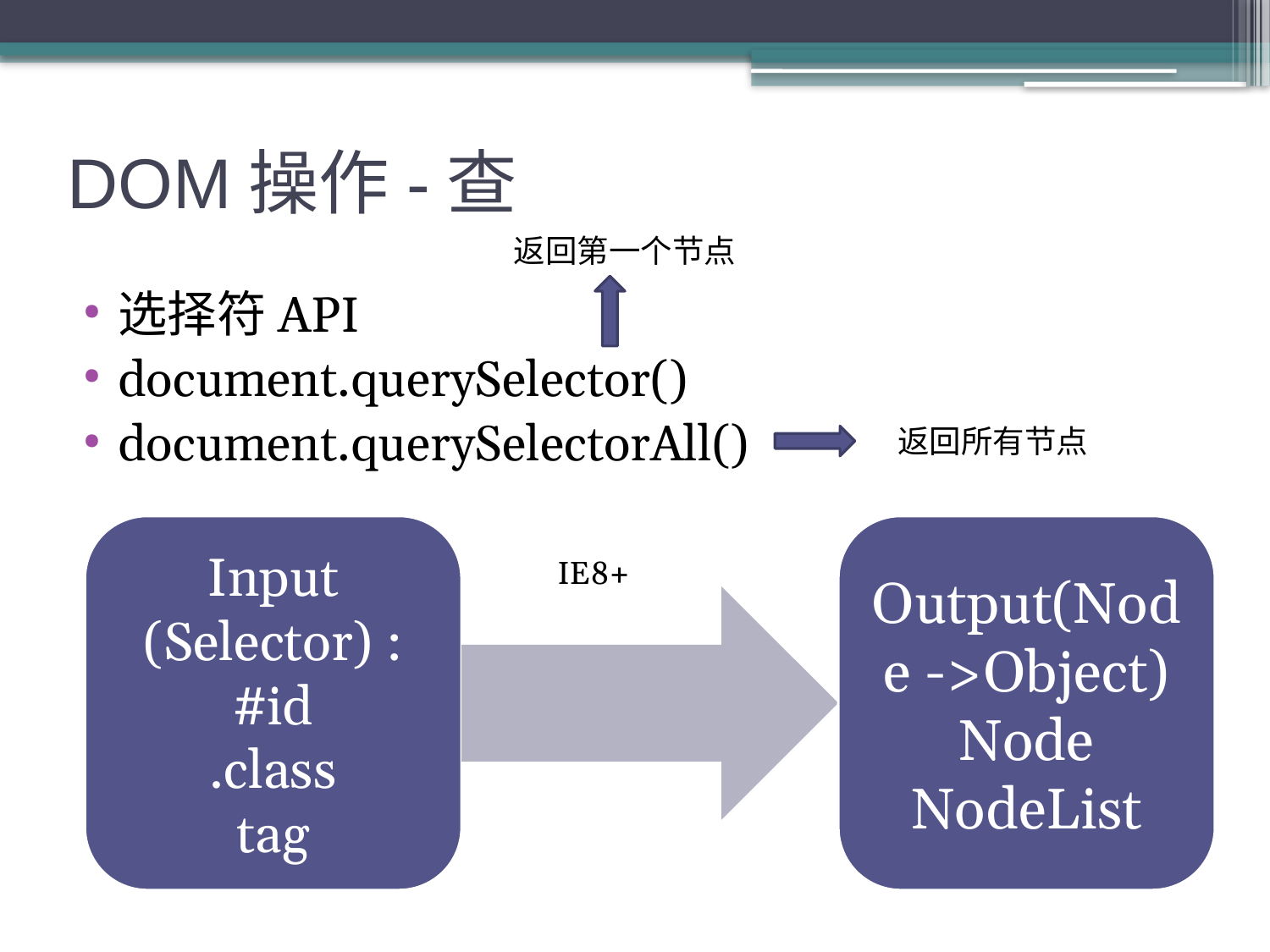

# DOM操作-查
返回第一个节点
选择符API
document.querySelector()
document.querySelectorAll()

返回所有节点

Input (Selector) :
#id
.class
tag
Output(Node ->Object)
Node
NodeList
IE8+